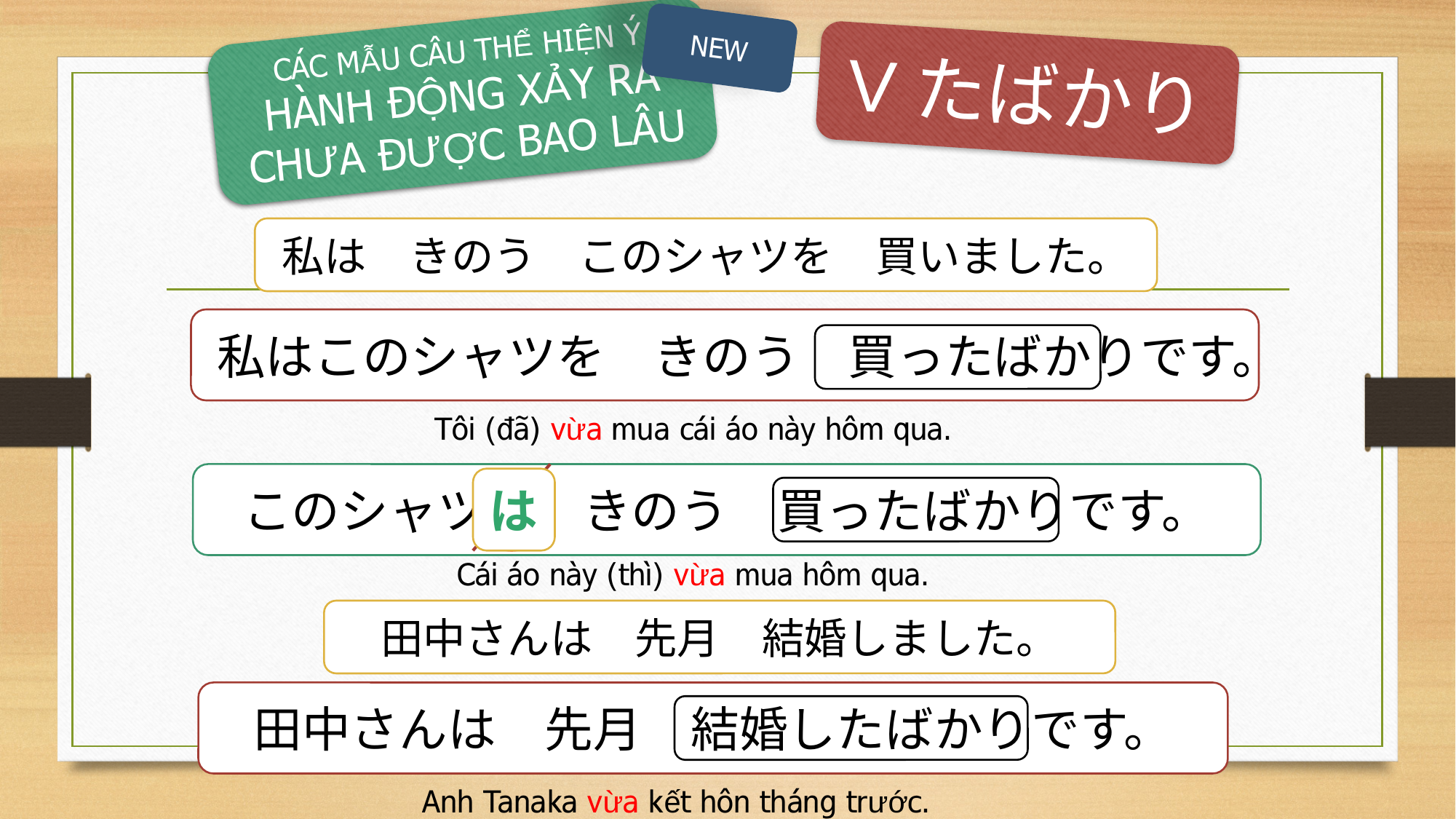

NEW
CÁC MẪU CÂU THỂ HIỆN Ý
HÀNH ĐỘNG XẢY RA CHƯA ĐƯỢC BAO LÂU
Vたばかり
私は　きのう　このシャツを　買いました。
Tôi đã mua cái áo này hôm qua.
私はこのシャツを　きのう　買ったばかりです。

Tôi (đã) vừa mua cái áo này hôm qua.
このシャツを　きのう　買ったばかりです。
は

Cái áo này (thì) vừa mua hôm qua.
Anh Tanaka đã kết hôn tháng trước.
田中さんは　先月　結婚しました。
田中さんは　先月　結婚したばかりです。

Anh Tanaka vừa kết hôn tháng trước.